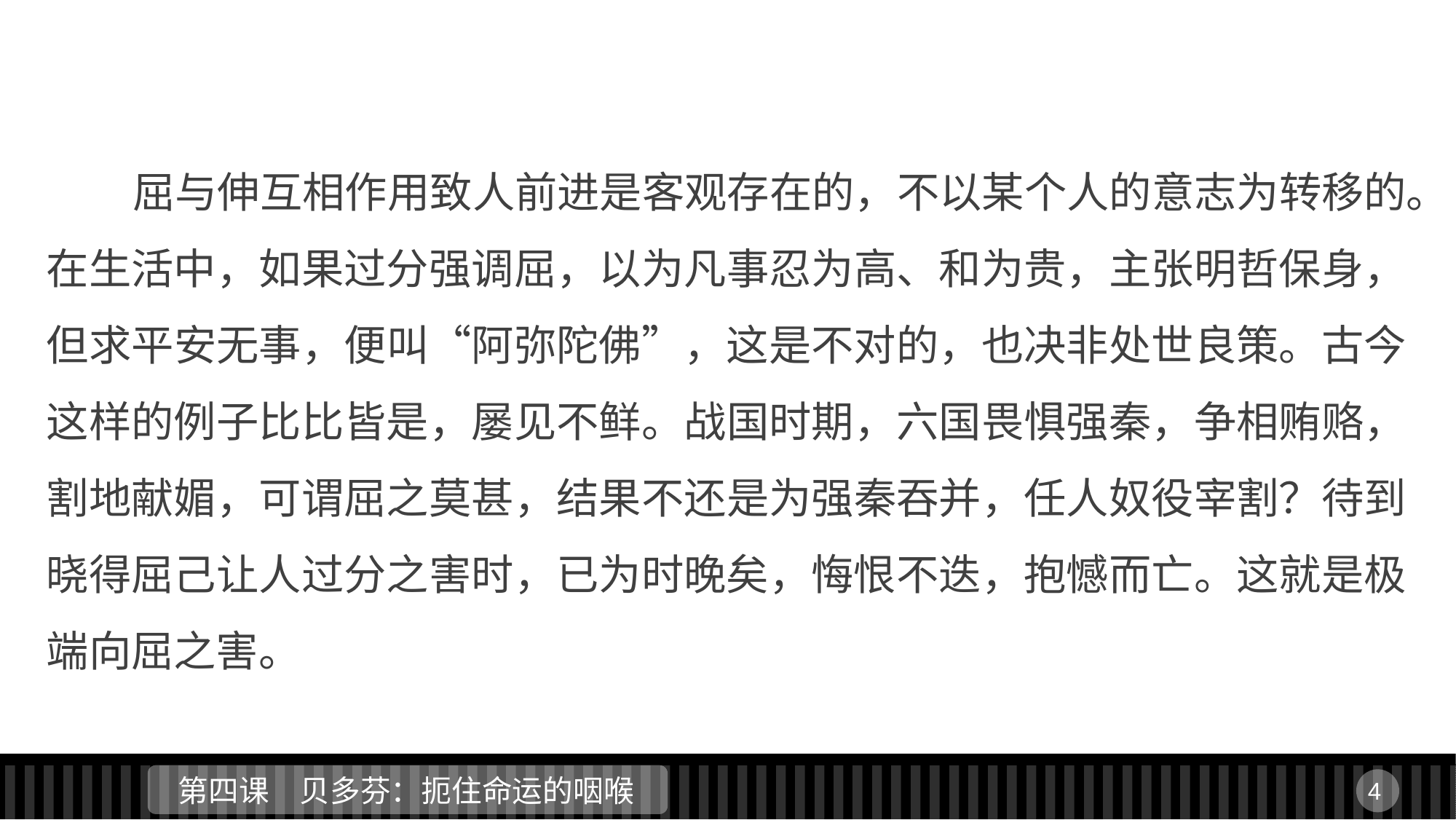

屈与伸互相作用致人前进是客观存在的，不以某个人的意志为转移的。在生活中，如果过分强调屈，以为凡事忍为高、和为贵，主张明哲保身，但求平安无事，便叫“阿弥陀佛”，这是不对的，也决非处世良策。古今这样的例子比比皆是，屡见不鲜。战国时期，六国畏惧强秦，争相贿赂，割地献媚，可谓屈之莫甚，结果不还是为强秦吞并，任人奴役宰割？待到晓得屈己让人过分之害时，已为时晚矣，悔恨不迭，抱憾而亡。这就是极端向屈之害。